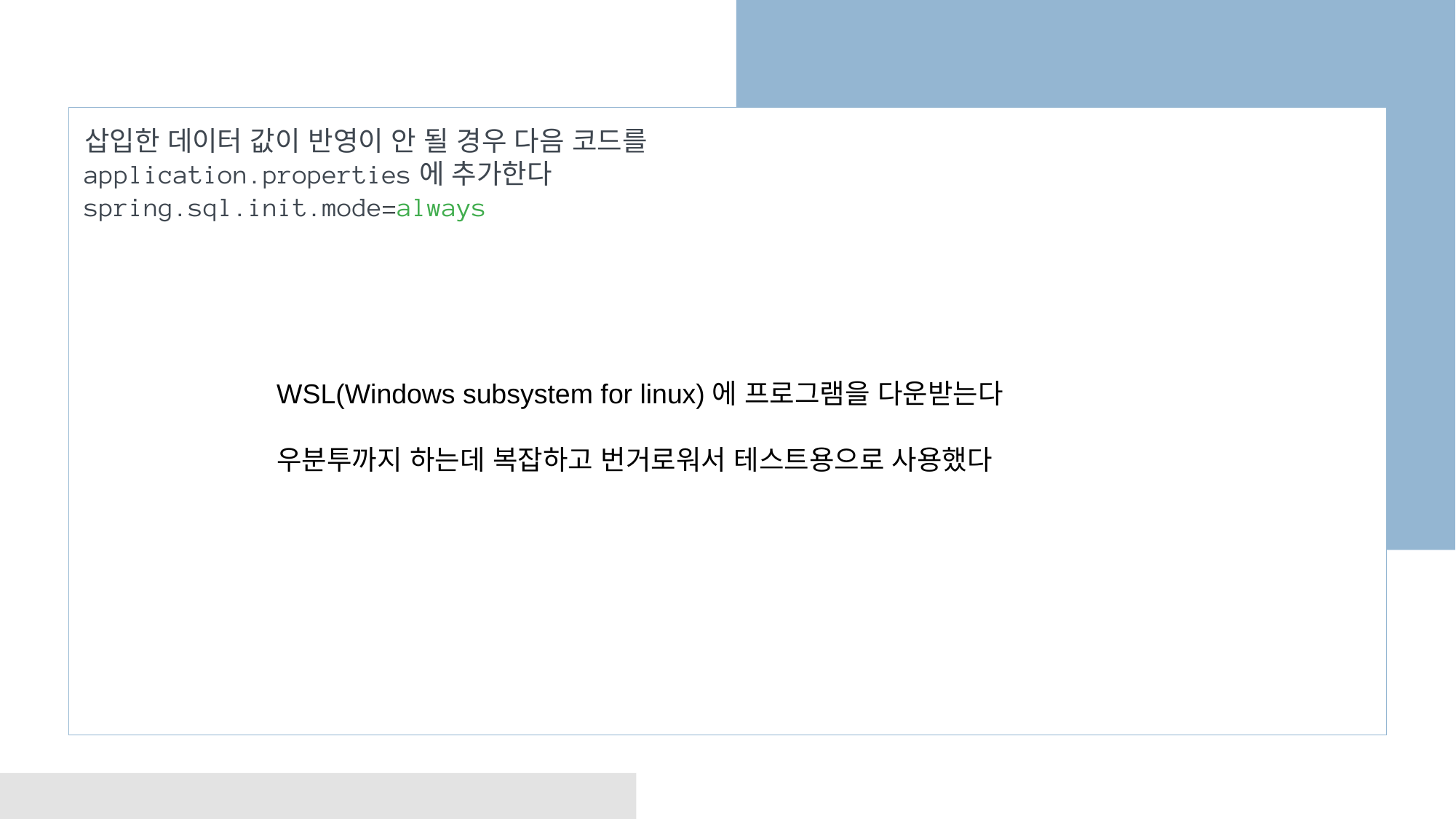

삽입한 데이터 값이 반영이 안 될 경우 다음 코드를 application.properties에 추가한다
spring.sql.init.mode=always
WSL(Windows subsystem for linux)에 프로그램을 다운받는다

우분투까지 하는데 복잡하고 번거로워서 테스트용으로 사용했다